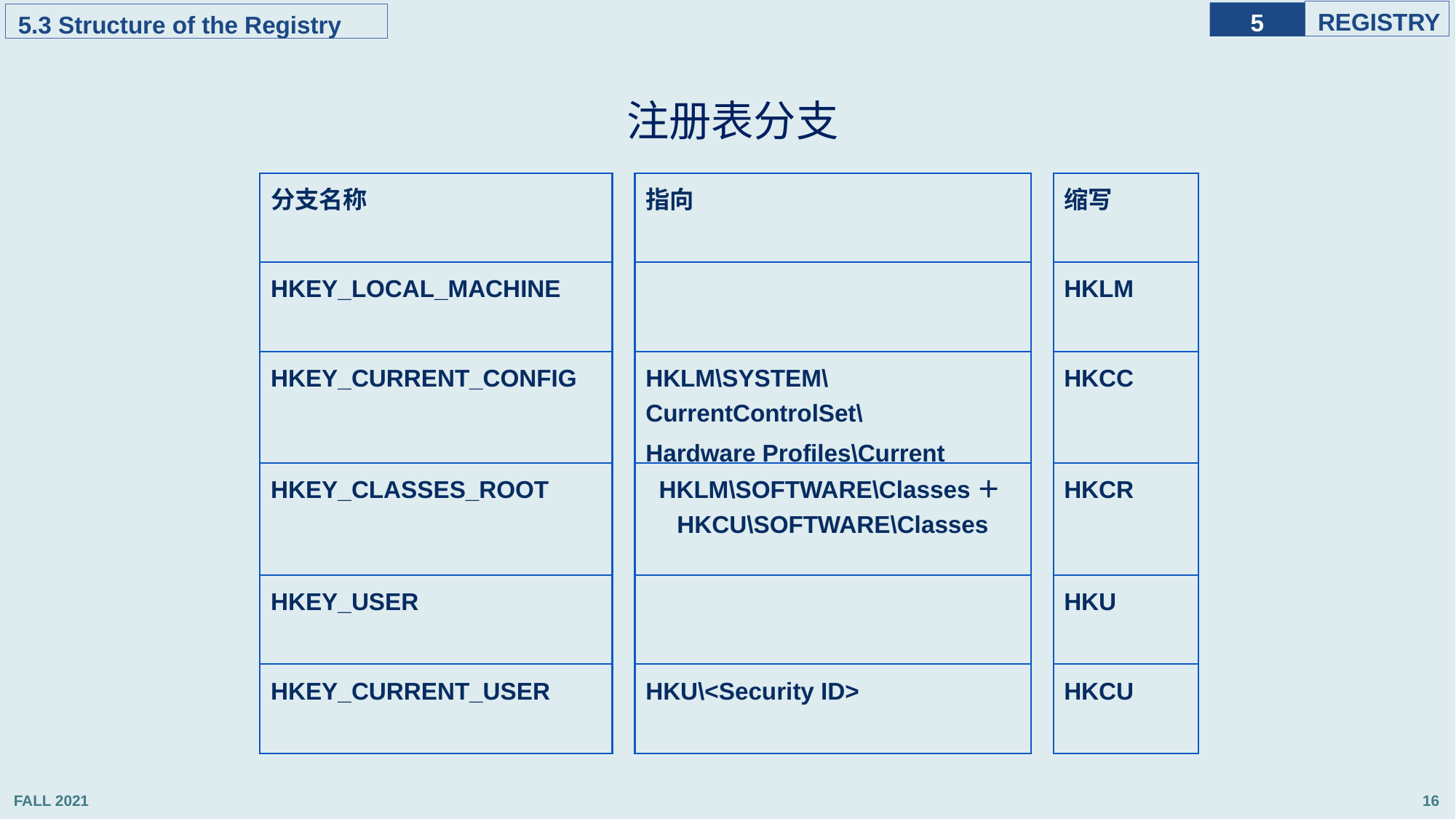

注册表分支
分支名称

指向

缩写

HKEY_LOCAL_MACHINE

HKLM

HKEY_CURRENT_CONFIG

HKLM\SYSTEM\CurrentControlSet\
Hardware Profiles\Current

HKCC

HKEY_CLASSES_ROOT

HKLM\SOFTWARE\Classes＋HKCU\SOFTWARE\Classes

HKCR

HKEY_USER

HKU

HKEY_CURRENT_USER

HKU\<Security ID>

HKCU